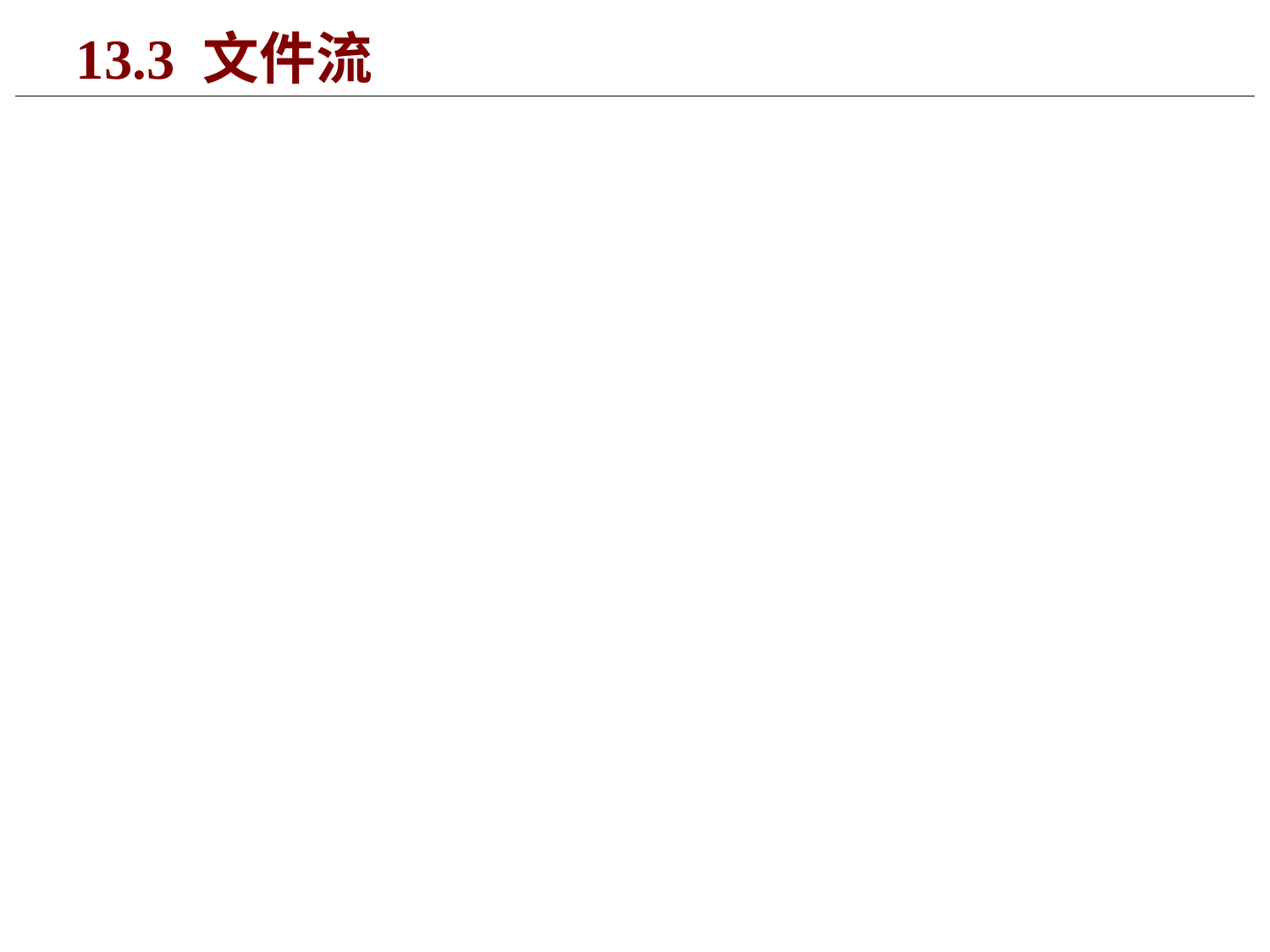

338
# 13.3 文件流
13.4.1 文件的概念
文件：存储在外部介质上数据的集合。
属性：名字，类型、属主、创建日期、修改日期、访问权限等。
分类1——用户角度
程序文件(program file)
数据文件(data file)
分类2——数据的组织形式
ASCII文件：文本文件、字符文件
二进制文件：内部格式文件、字节文件